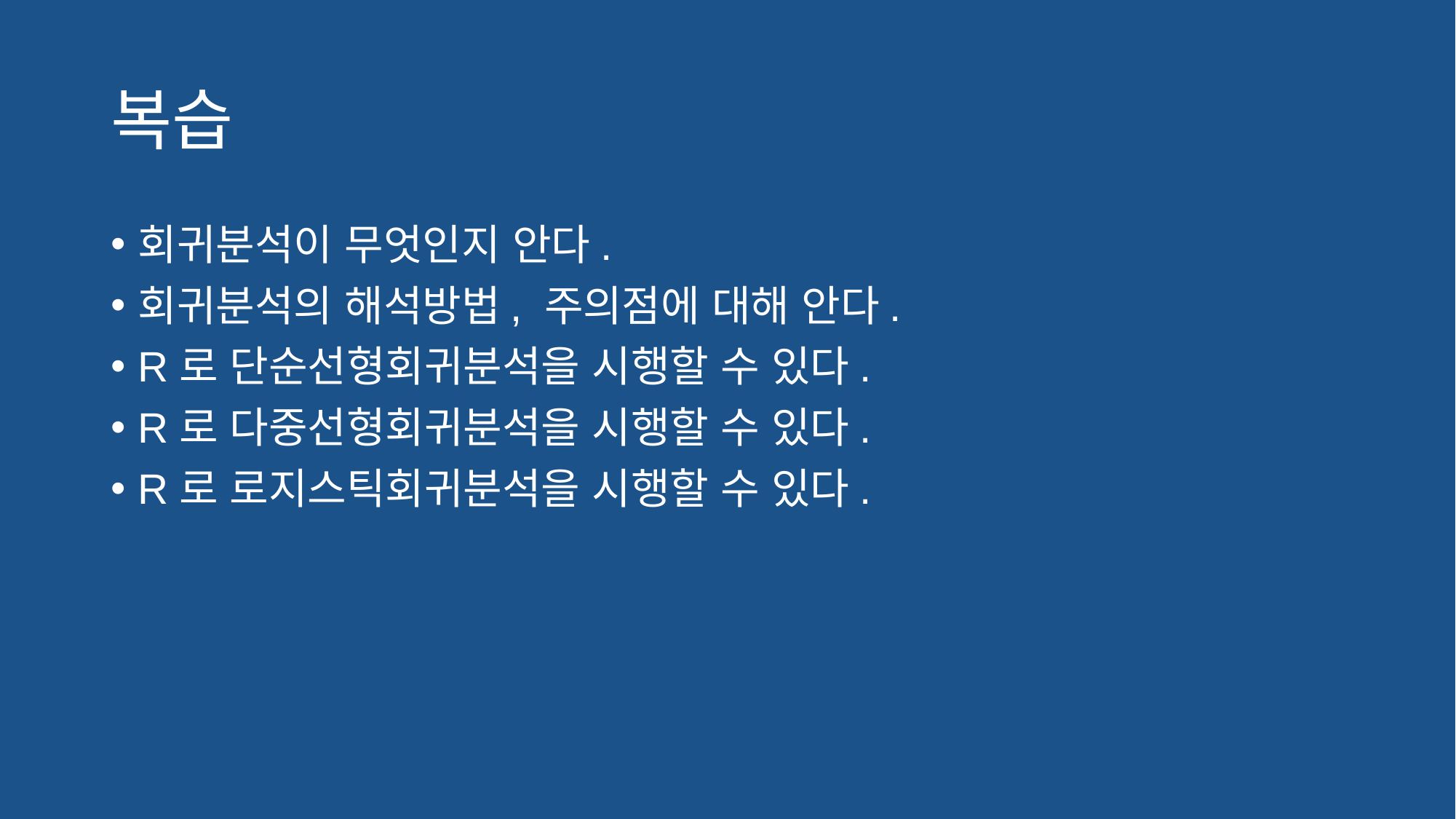

# 복습
회귀분석이 무엇인지 안다.
회귀분석의 해석방법, 주의점에 대해 안다.
R로 단순선형회귀분석을 시행할 수 있다.
R로 다중선형회귀분석을 시행할 수 있다.
R로 로지스틱회귀분석을 시행할 수 있다.